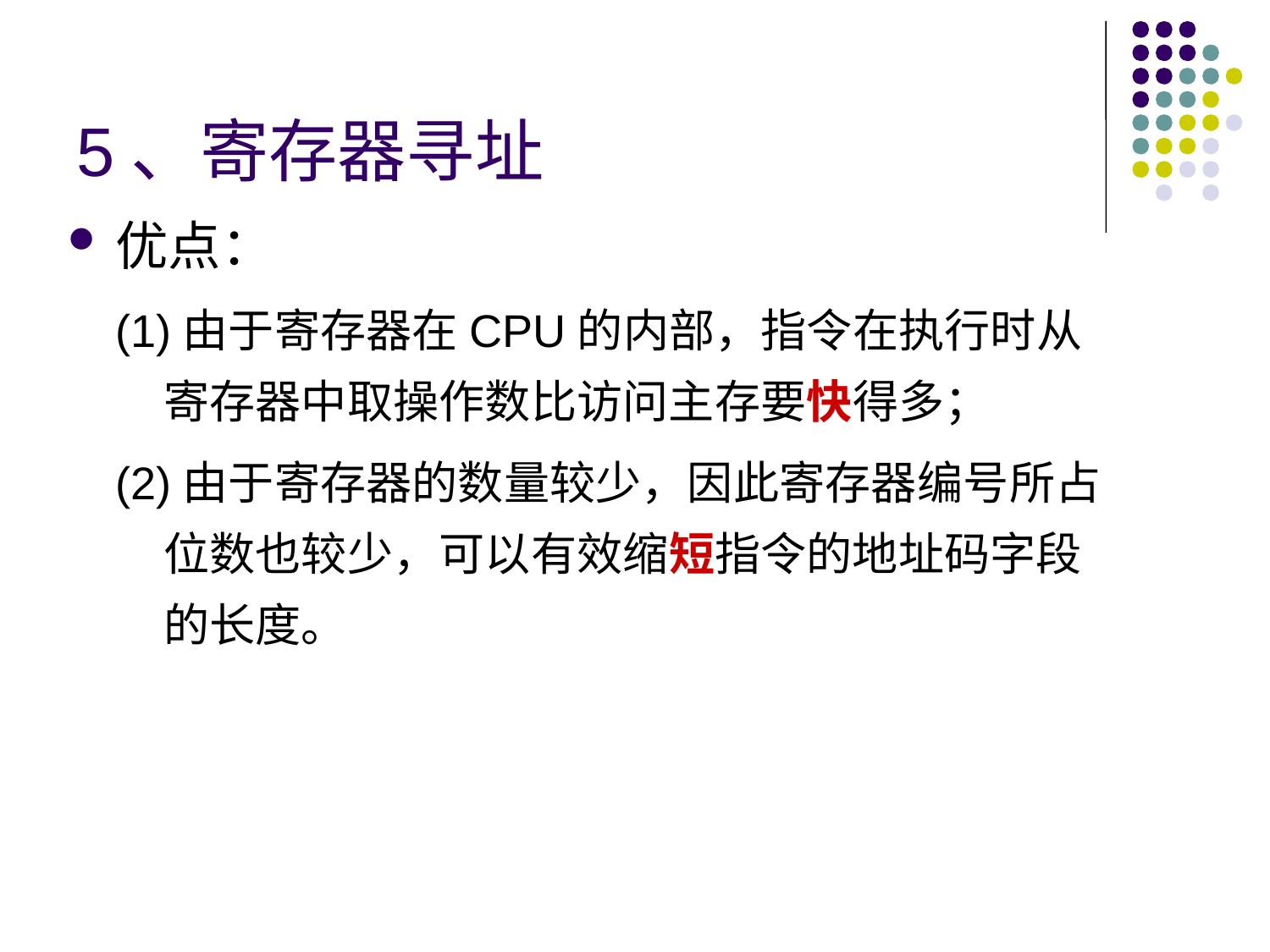

# 5、寄存器寻址
优点：
(1)由于寄存器在CPU的内部，指令在执行时从寄存器中取操作数比访问主存要快得多；
(2)由于寄存器的数量较少，因此寄存器编号所占位数也较少，可以有效缩短指令的地址码字段的长度。
16